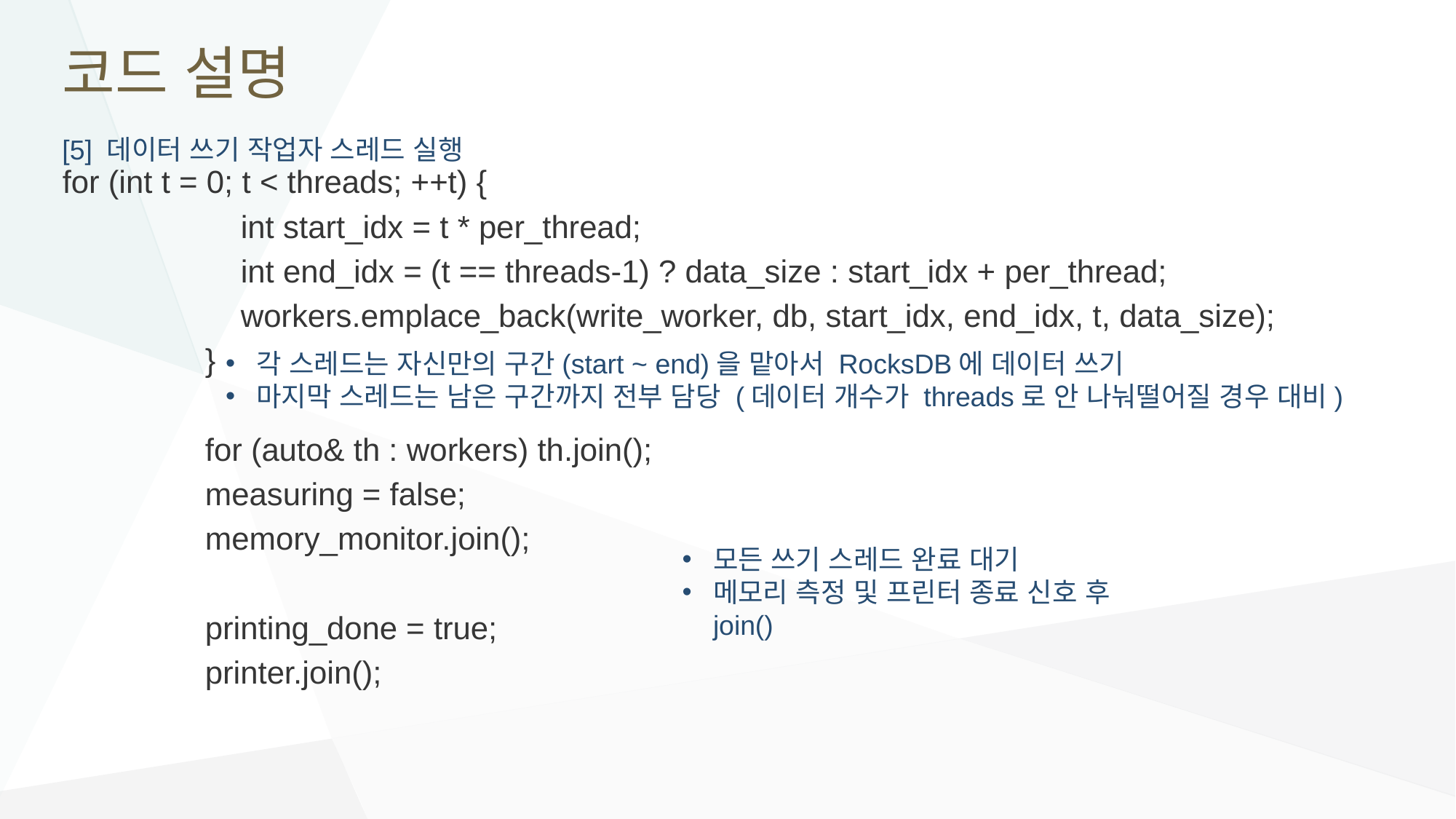

# 코드 설명
[5] 데이터 쓰기 작업자 스레드 실행
for (int t = 0; t < threads; ++t) {
                    int start_idx = t * per_thread;
                    int end_idx = (t == threads-1) ? data_size : start_idx + per_thread;
                    workers.emplace_back(write_worker, db, start_idx, end_idx, t, data_size);
                }

                for (auto& th : workers) th.join();
                measuring = false;
                memory_monitor.join();

                printing_done = true;
                printer.join();
각 스레드는 자신만의 구간(start ~ end)을 맡아서 RocksDB에 데이터 쓰기
마지막 스레드는 남은 구간까지 전부 담당 (데이터 개수가 threads로 안 나눠떨어질 경우 대비)
모든 쓰기 스레드 완료 대기
메모리 측정 및 프린터 종료 신호 후 join()